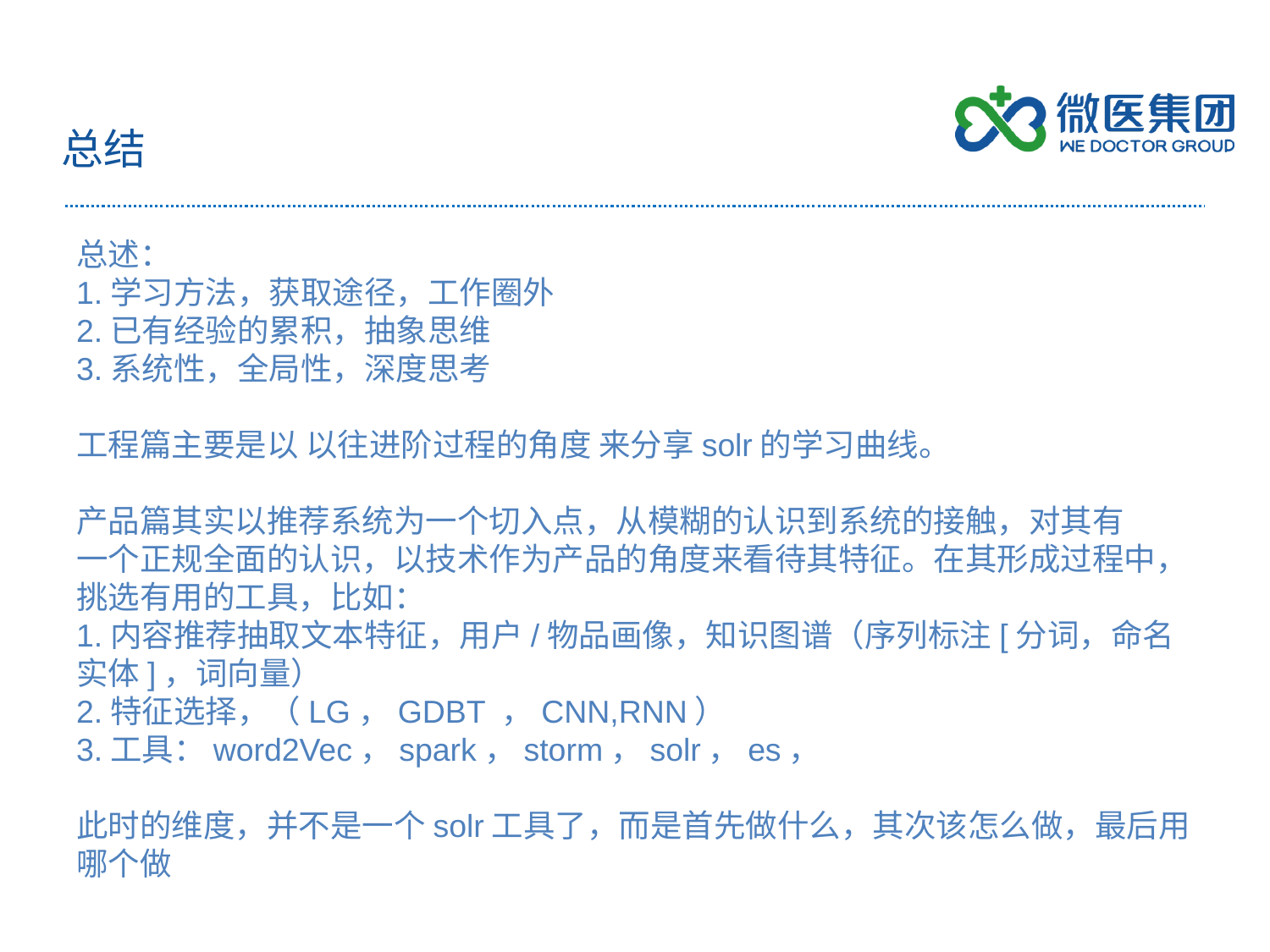

总结
总述：
1.学习方法，获取途径，工作圈外
2.已有经验的累积，抽象思维
3.系统性，全局性，深度思考

工程篇主要是以 以往进阶过程的角度 来分享solr的学习曲线。

产品篇其实以推荐系统为一个切入点，从模糊的认识到系统的接触，对其有
一个正规全面的认识，以技术作为产品的角度来看待其特征。在其形成过程中，
挑选有用的工具，比如：
1.内容推荐抽取文本特征，用户/物品画像，知识图谱（序列标注[分词，命名实体]，词向量）
2.特征选择，（LG，GDBT ，CNN,RNN）
3.工具：word2Vec，spark，storm，solr，es，

此时的维度，并不是一个solr工具了，而是首先做什么，其次该怎么做，最后用
哪个做